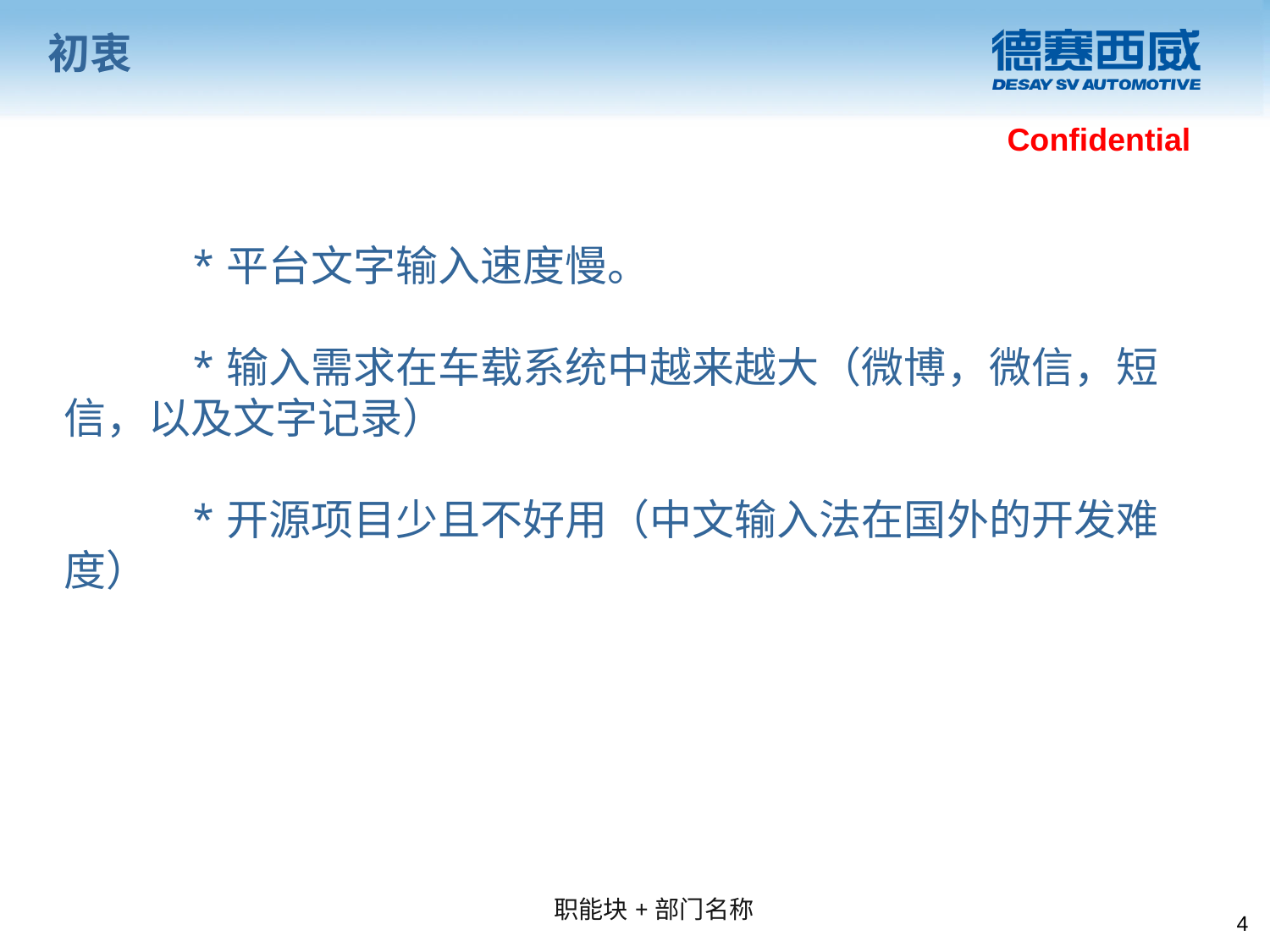

# 初衷

	*平台文字输入速度慢。

	*输入需求在车载系统中越来越大（微博，微信，短信，以及文字记录）

	*开源项目少且不好用（中文输入法在国外的开发难度）

4